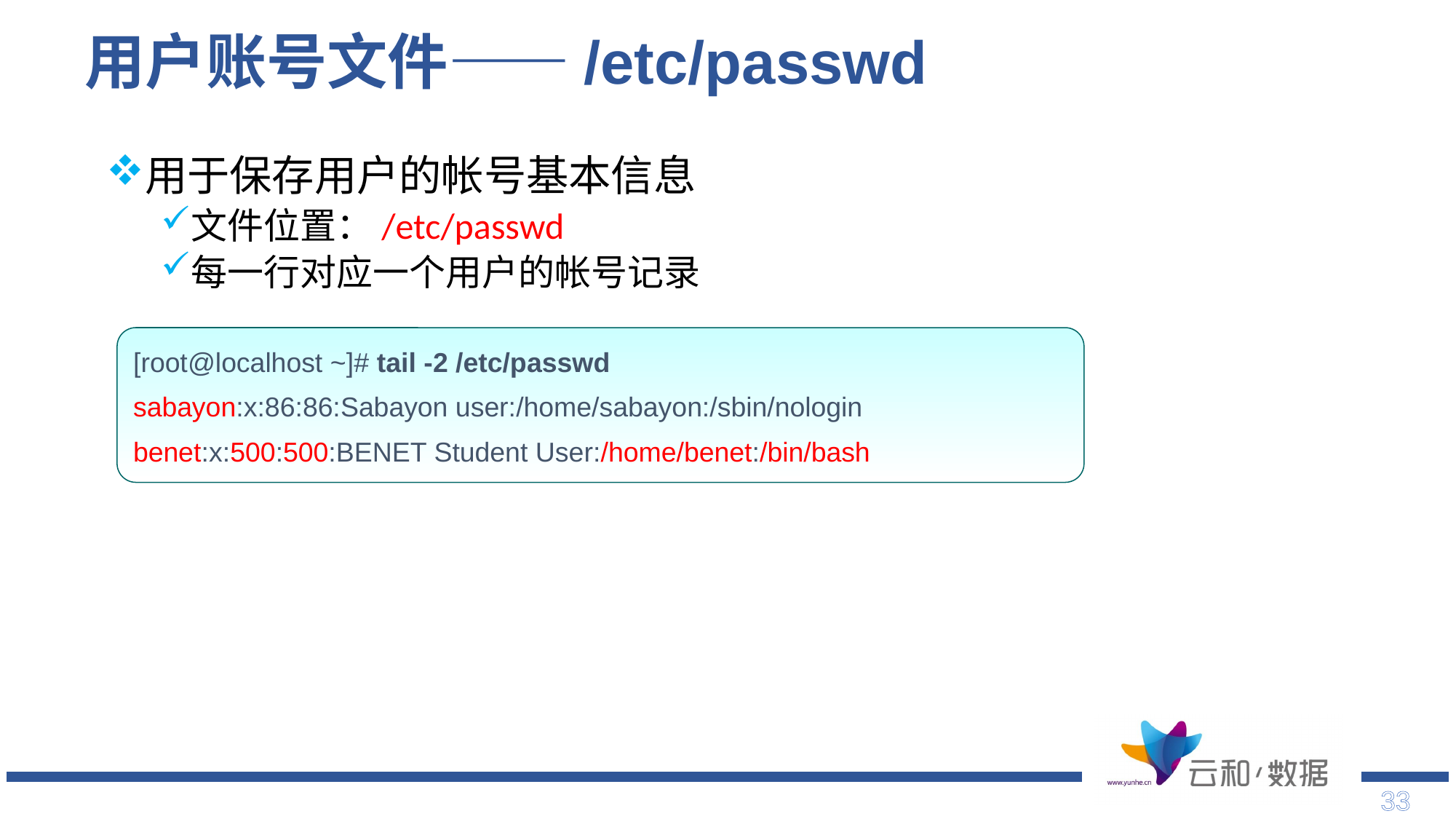

# 用户账号文件——/etc/passwd
用于保存用户的帐号基本信息
文件位置：/etc/passwd
每一行对应一个用户的帐号记录

[root@localhost ~]# tail -2 /etc/passwd
sabayon:x:86:86:Sabayon user:/home/sabayon:/sbin/nologin
benet:x:500:500:BENET Student User:/home/benet:/bin/bash